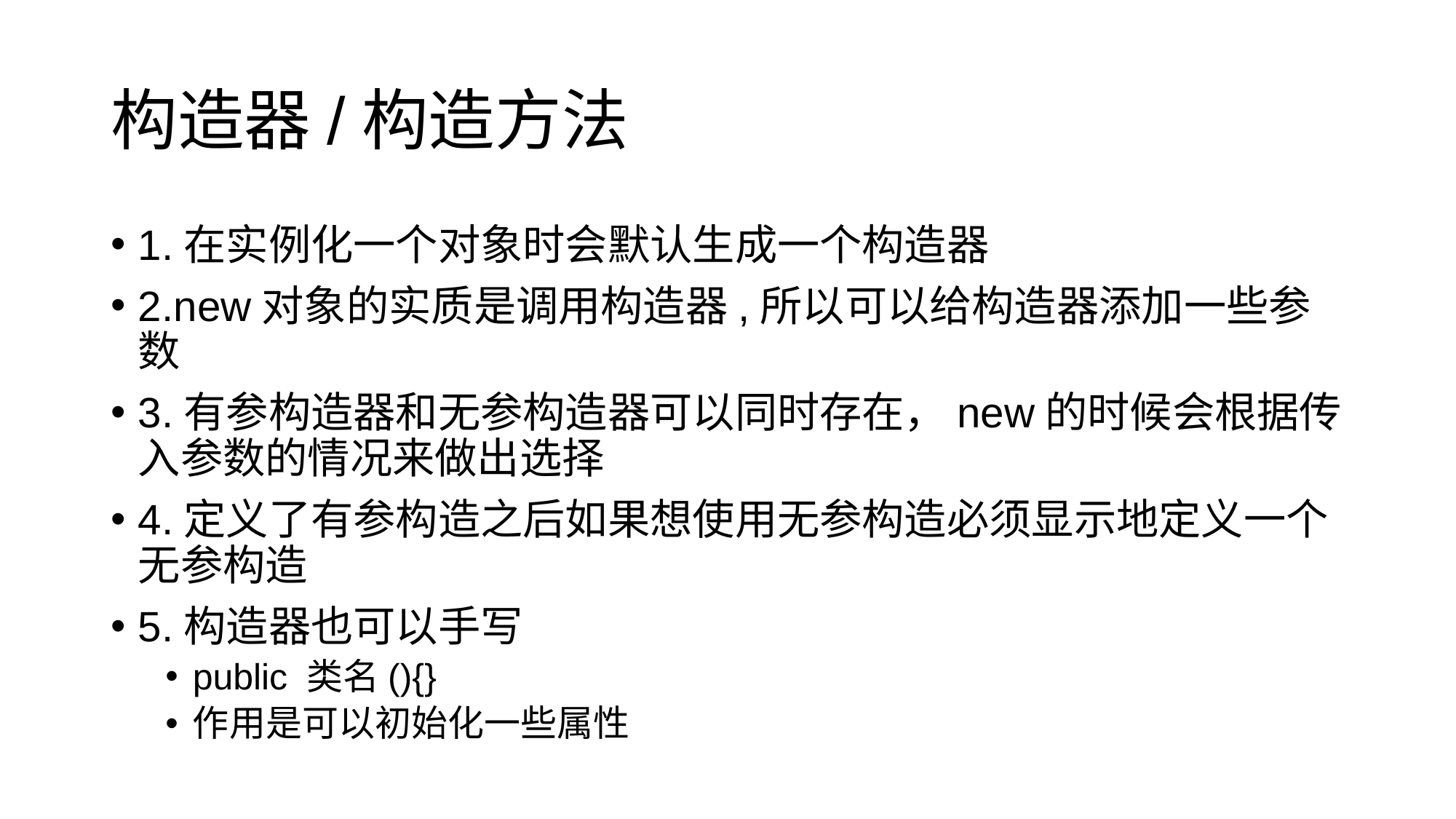

# 构造器/构造方法
1.在实例化一个对象时会默认生成一个构造器
2.new对象的实质是调用构造器,所以可以给构造器添加一些参数
3.有参构造器和无参构造器可以同时存在，new的时候会根据传入参数的情况来做出选择
4.定义了有参构造之后如果想使用无参构造必须显示地定义一个无参构造
5.构造器也可以手写
public 类名(){}
作用是可以初始化一些属性